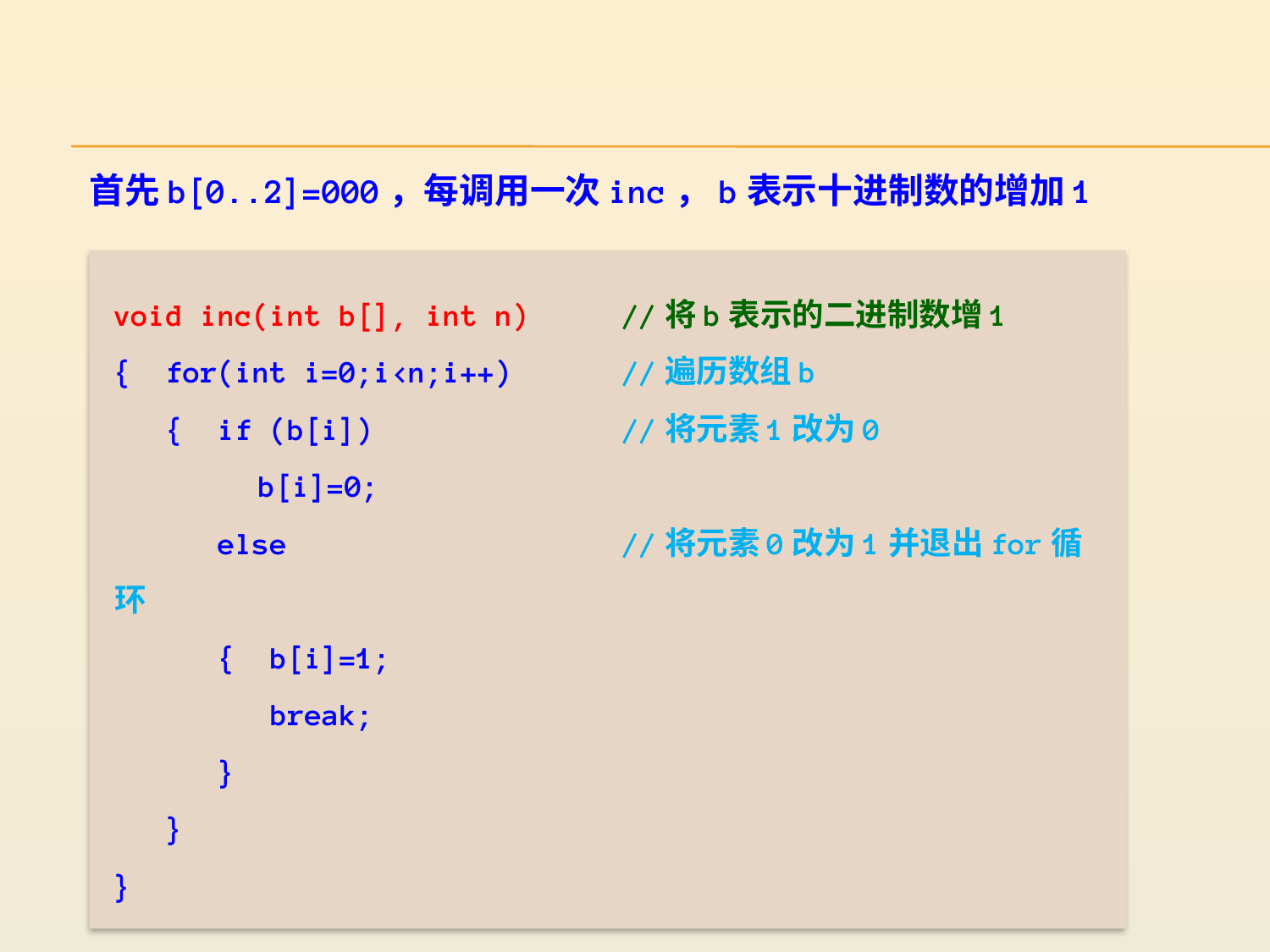

首先b[0..2]=000，每调用一次inc，b表示十进制数的增加1
void inc(int b[], int n)	//将b表示的二进制数增1
{  for(int i=0;i<n;i++)	//遍历数组b
   {  if (b[i])		//将元素1改为0
	 b[i]=0;
      else			//将元素0改为1并退出for循环
      {  b[i]=1;
         break;
      }
   }
}